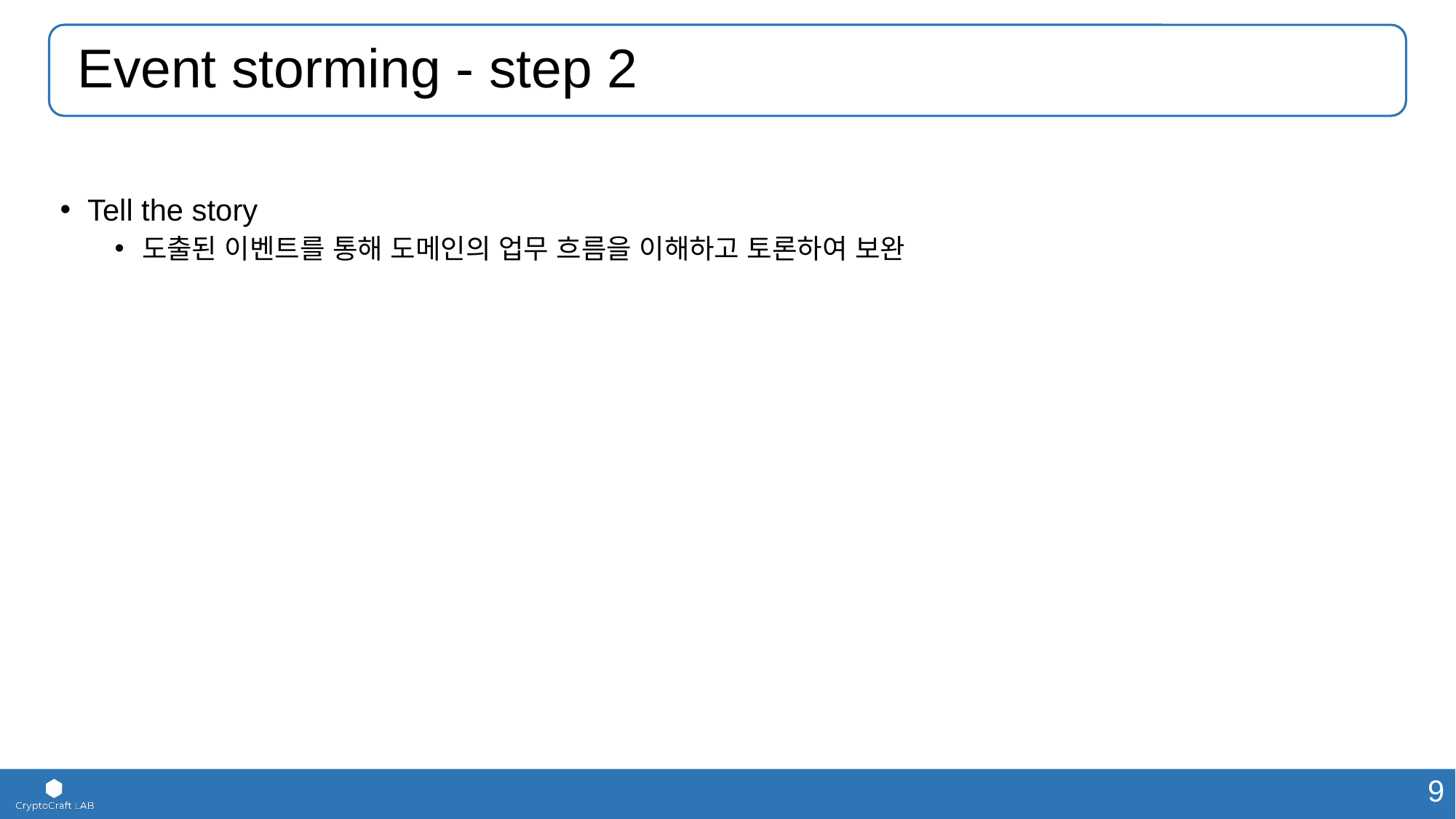

# Event storming - step 2

Tell the story
도출된 이벤트를 통해 도메인의 업무 흐름을 이해하고 토론하여 보완